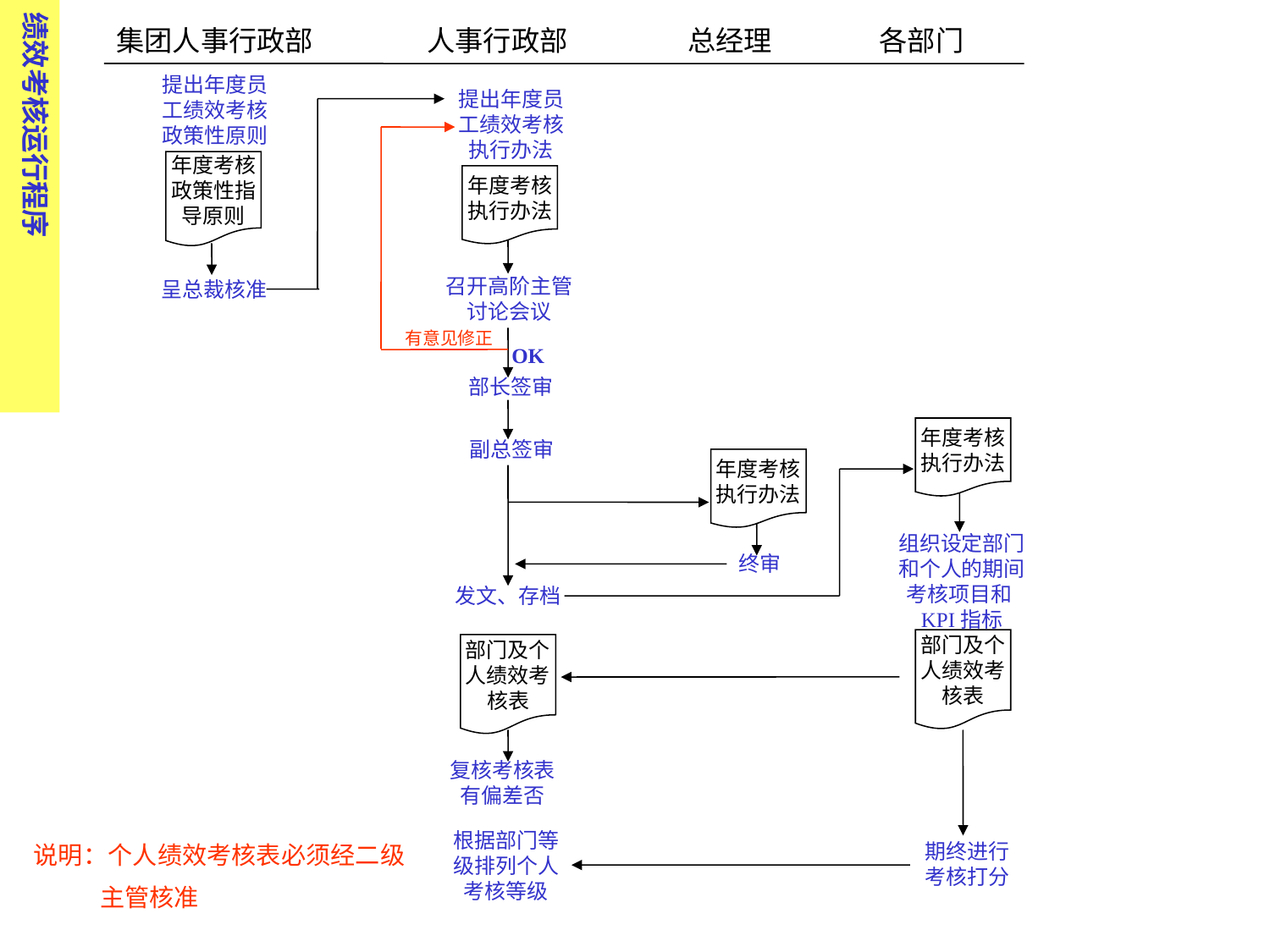

绩效考核运行程序
集团人事行政部                  人事行政部                   总经理                 各部门

提出年度员工绩效考核政策性原则
提出年度员工绩效考核执行办法

年度考核
政策性指
导原则
年度考核
执行办法

召开高阶主管讨论会议
呈总裁核准

有意见修正

OK

部长签审

年度考核
执行办法
副总签审
年度考核
执行办法

组织设定部门和个人的期间考核项目和KPI指标
终审

发文、存档

部门及个
人绩效考
核表
部门及个
人绩效考
核表

复核考核表有偏差否
根据部门等级排列个人考核等级
期终进行考核打分
说明：个人绩效考核表必须经二级
           主管核准

8